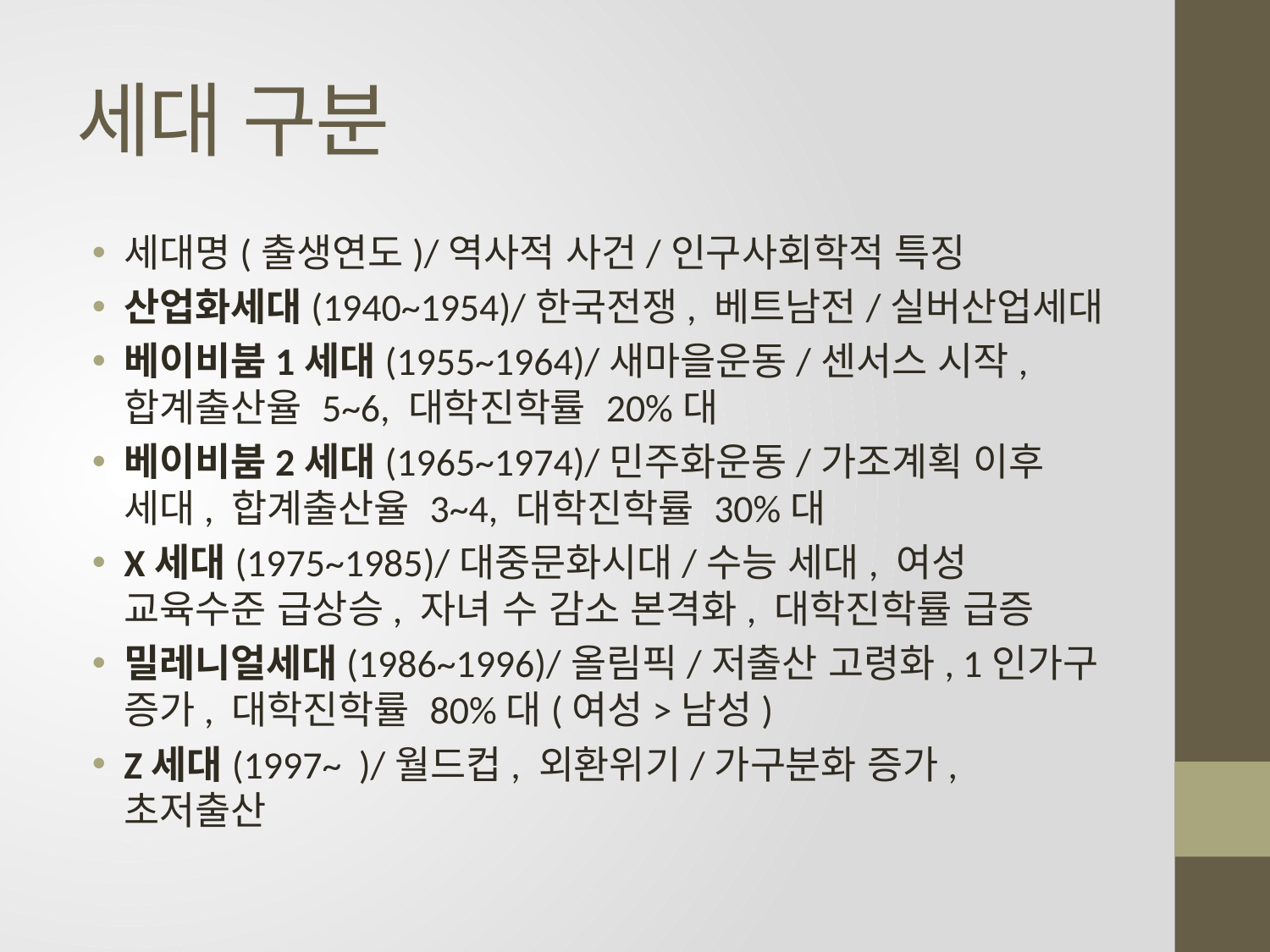

# 세대 구분
세대명(출생연도)/역사적 사건/인구사회학적 특징
산업화세대(1940~1954)/한국전쟁, 베트남전/실버산업세대
베이비붐1세대(1955~1964)/새마을운동/센서스 시작, 합계출산율 5~6, 대학진학률 20%대
베이비붐2세대(1965~1974)/민주화운동/가조계획 이후 세대, 합계출산율 3~4, 대학진학률 30%대
X세대(1975~1985)/대중문화시대/수능 세대, 여성 교육수준 급상승, 자녀 수 감소 본격화, 대학진학률 급증
밀레니얼세대(1986~1996)/올림픽/저출산 고령화, 1인가구 증가, 대학진학률 80%대(여성>남성)
Z세대(1997~  )/월드컵, 외환위기/가구분화 증가, 초저출산